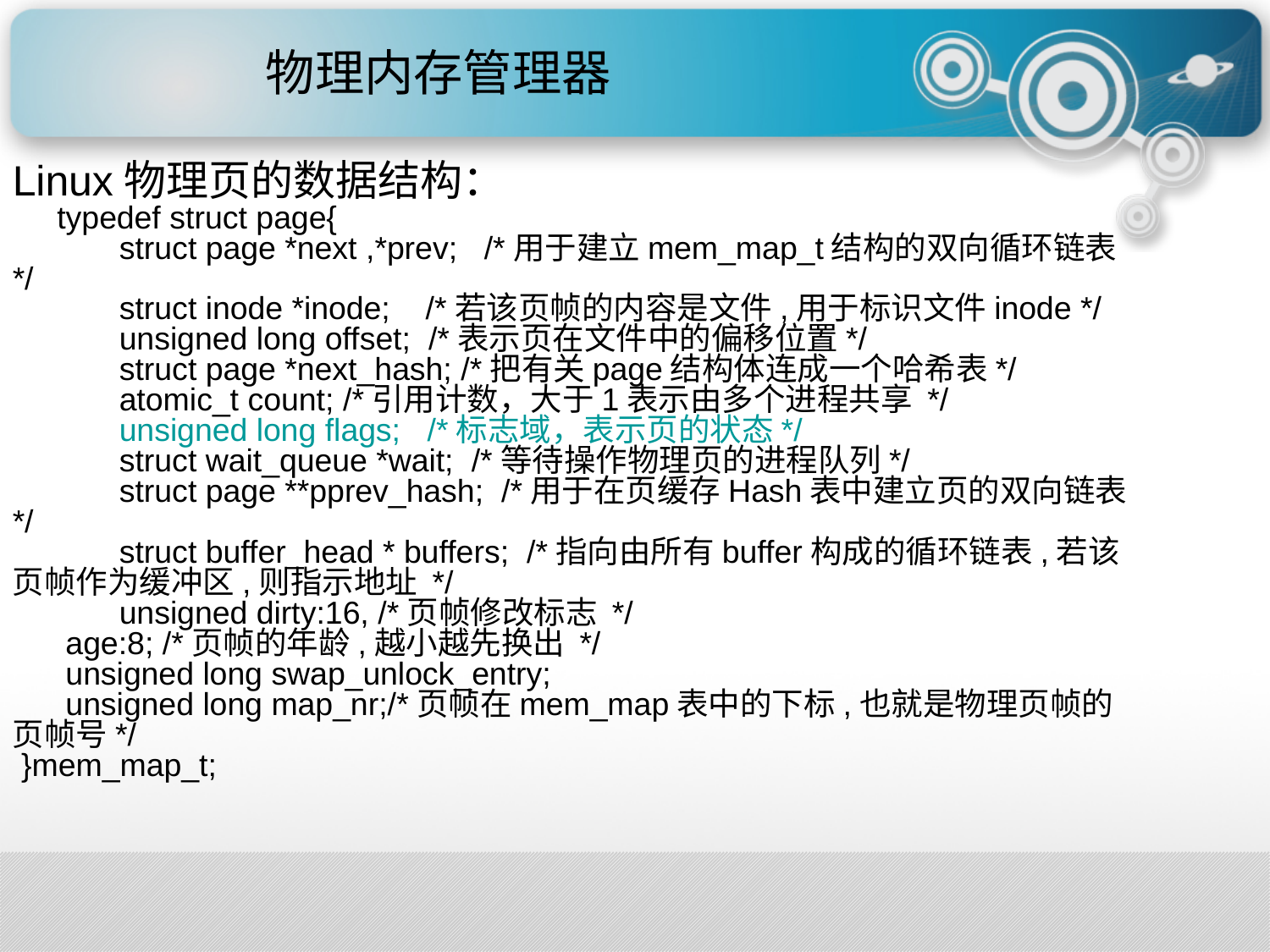

物理内存管理器
Linux物理页的数据结构：
     typedef struct page{
            struct page *next ,*prev;   /*用于建立mem_map_t结构的双向循环链表*/
            struct inode *inode;    /*若该页帧的内容是文件,用于标识文件inode */
            unsigned long offset;  /*表示页在文件中的偏移位置*/
            struct page *next_hash; /*把有关page结构体连成一个哈希表*/
            atomic_t count; /*引用计数，大于1表示由多个进程共享 */
            unsigned long flags;   /*标志域，表示页的状态*/
            struct wait_queue *wait;  /*等待操作物理页的进程队列*/
            struct page **pprev_hash;  /*用于在页缓存Hash表中建立页的双向链表*/
            struct buffer_head * buffers;  /*指向由所有buffer构成的循环链表,若该页帧作为缓冲区,则指示地址 */
            unsigned dirty:16, /*页帧修改标志 */
      age:8; /*页帧的年龄,越小越先换出 */
      unsigned long swap_unlock_entry;
      unsigned long map_nr;/*页帧在mem_map表中的下标,也就是物理页帧的页帧号*/
 }mem_map_t;